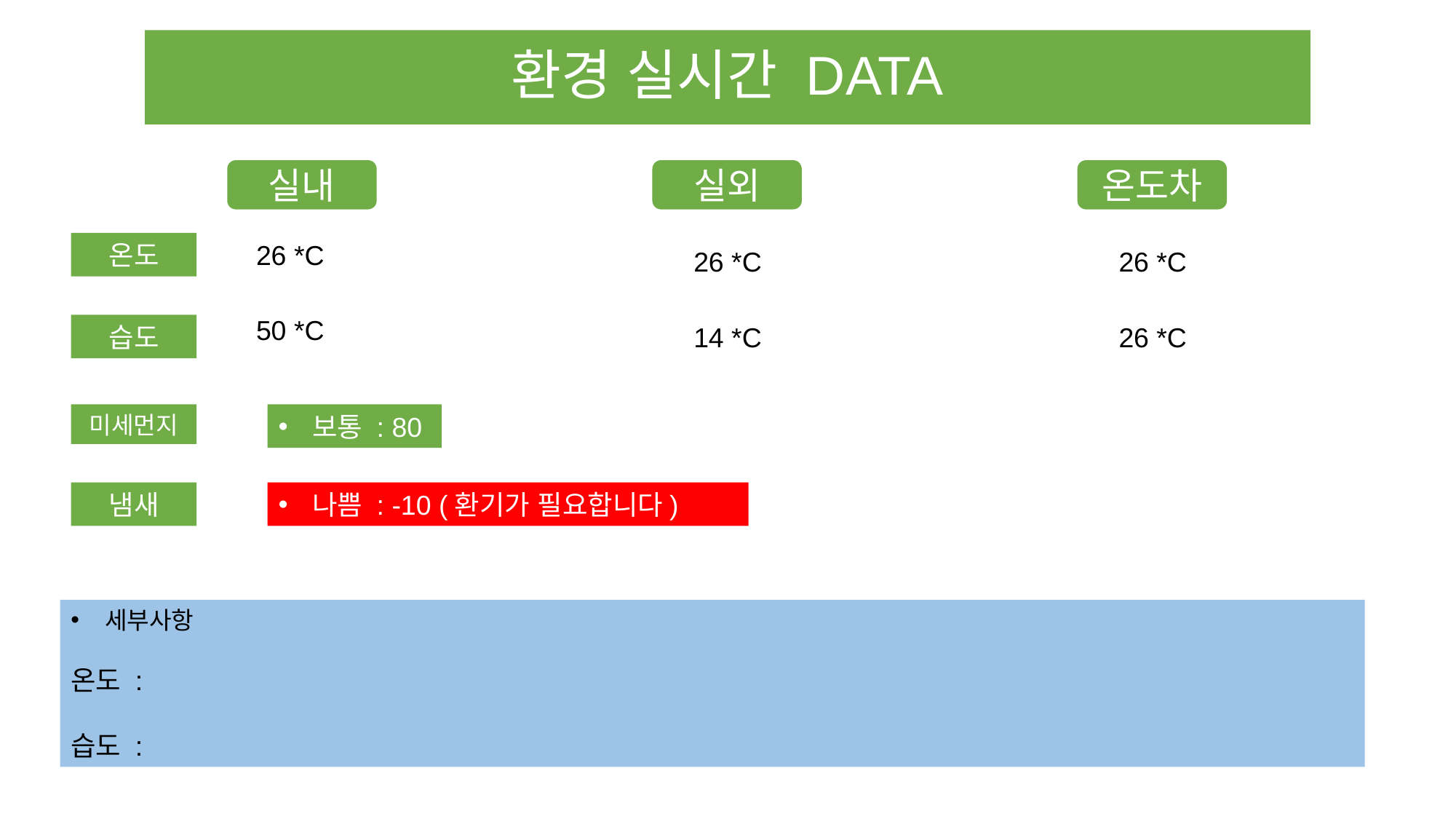

# 환경 실시간 DATA
실내
실외
온도차
온도
26 *C
26 *C
26 *C
50 *C
습도
14 *C
26 *C
미세먼지
보통 : 80
냄새
나쁨 : -10 (환기가 필요합니다)
세부사항

온도 :

습도 :